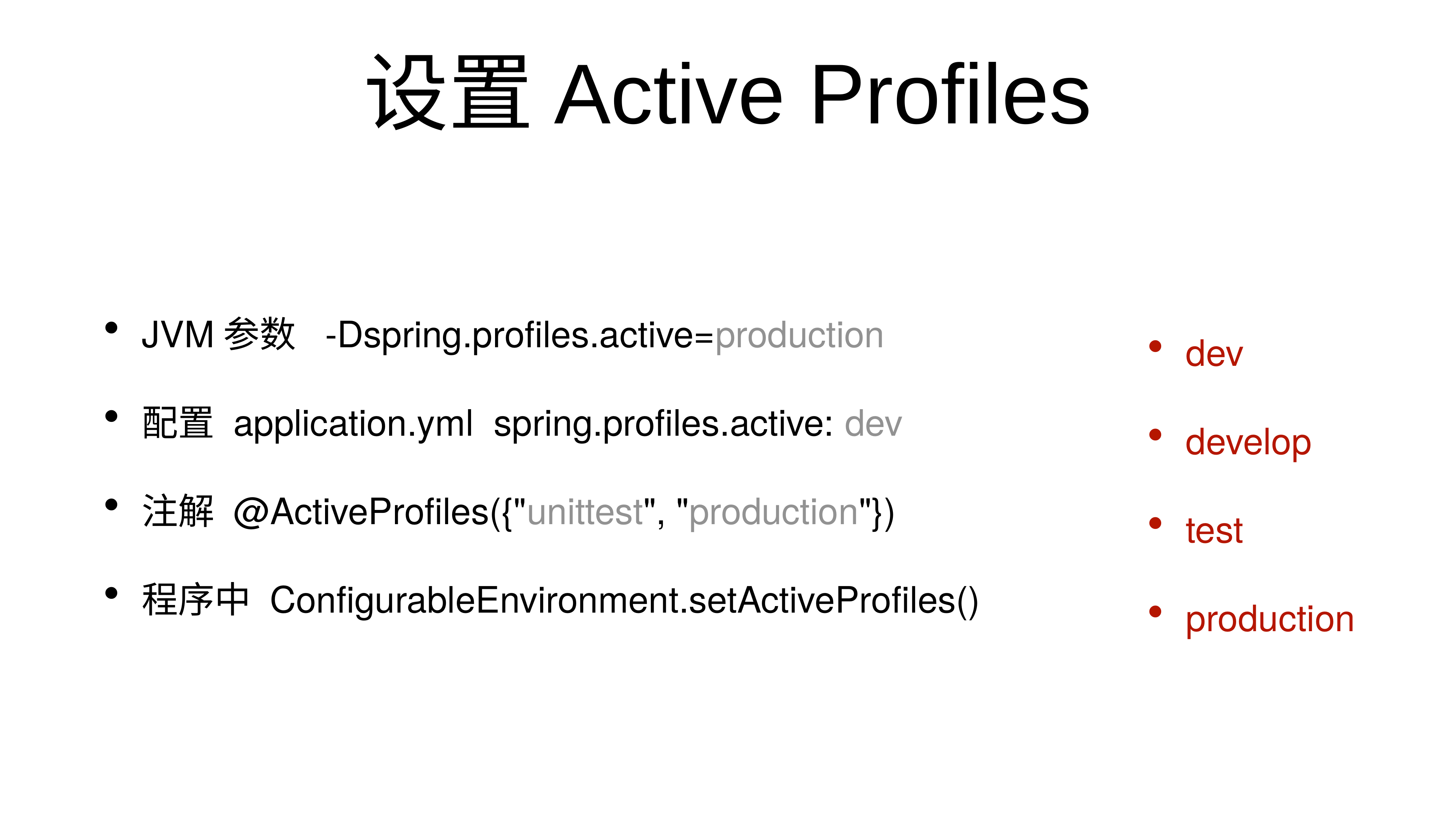

# 设置Active Profiles
JVM参数  -Dspring.profiles.active=production
配置 application.yml  spring.profiles.active: dev
注解 @ActiveProfiles({"unittest", "production"})
程序中 ConfigurableEnvironment.setActiveProfiles()
dev
develop
test
production